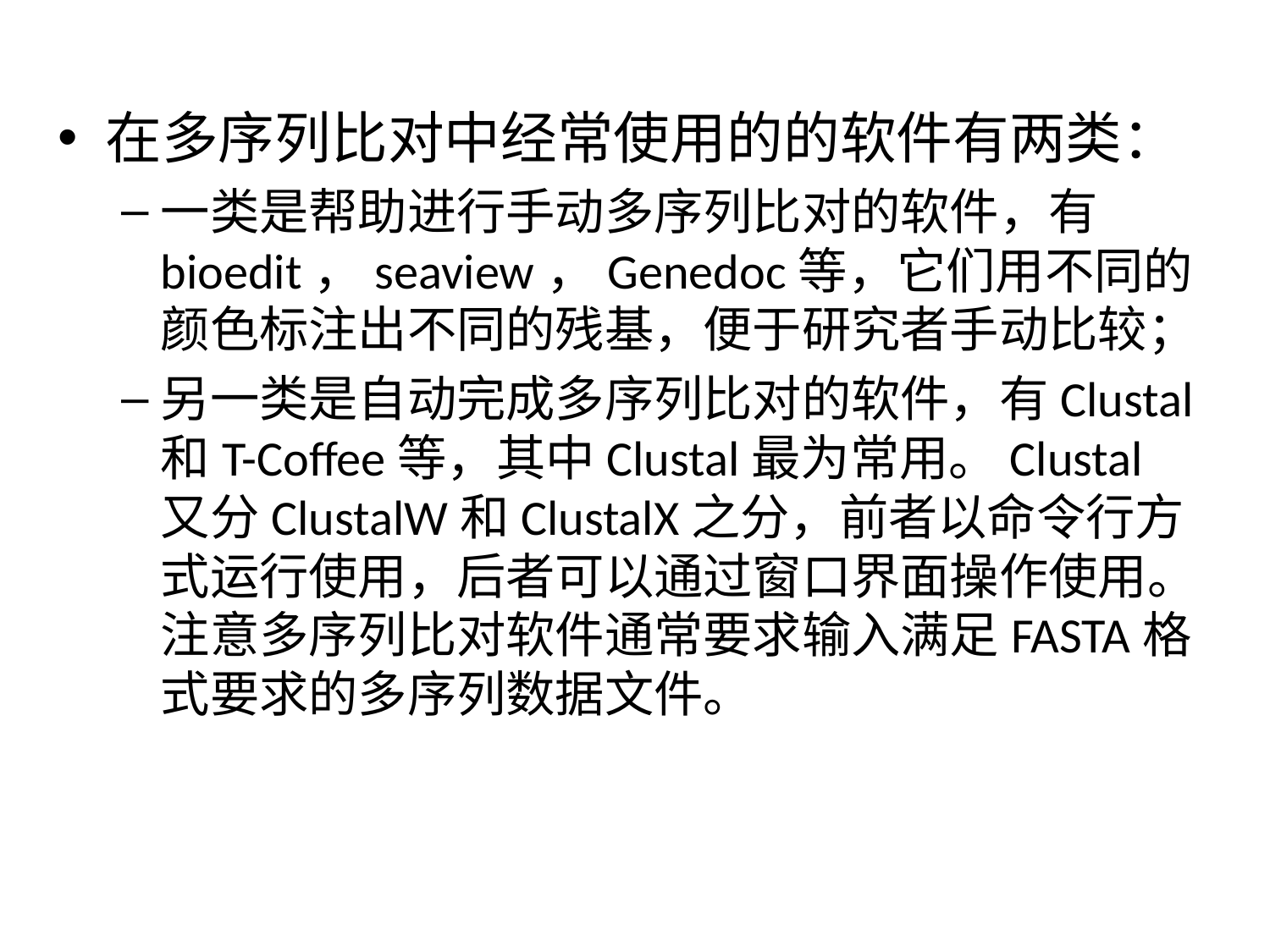

在多序列比对中经常使用的的软件有两类：
一类是帮助进行手动多序列比对的软件，有bioedit，seaview，Genedoc等，它们用不同的颜色标注出不同的残基，便于研究者手动比较；
另一类是自动完成多序列比对的软件，有Clustal和T-Coffee等，其中Clustal最为常用。Clustal又分ClustalW和ClustalX之分，前者以命令行方式运行使用，后者可以通过窗口界面操作使用。注意多序列比对软件通常要求输入满足FASTA格式要求的多序列数据文件。